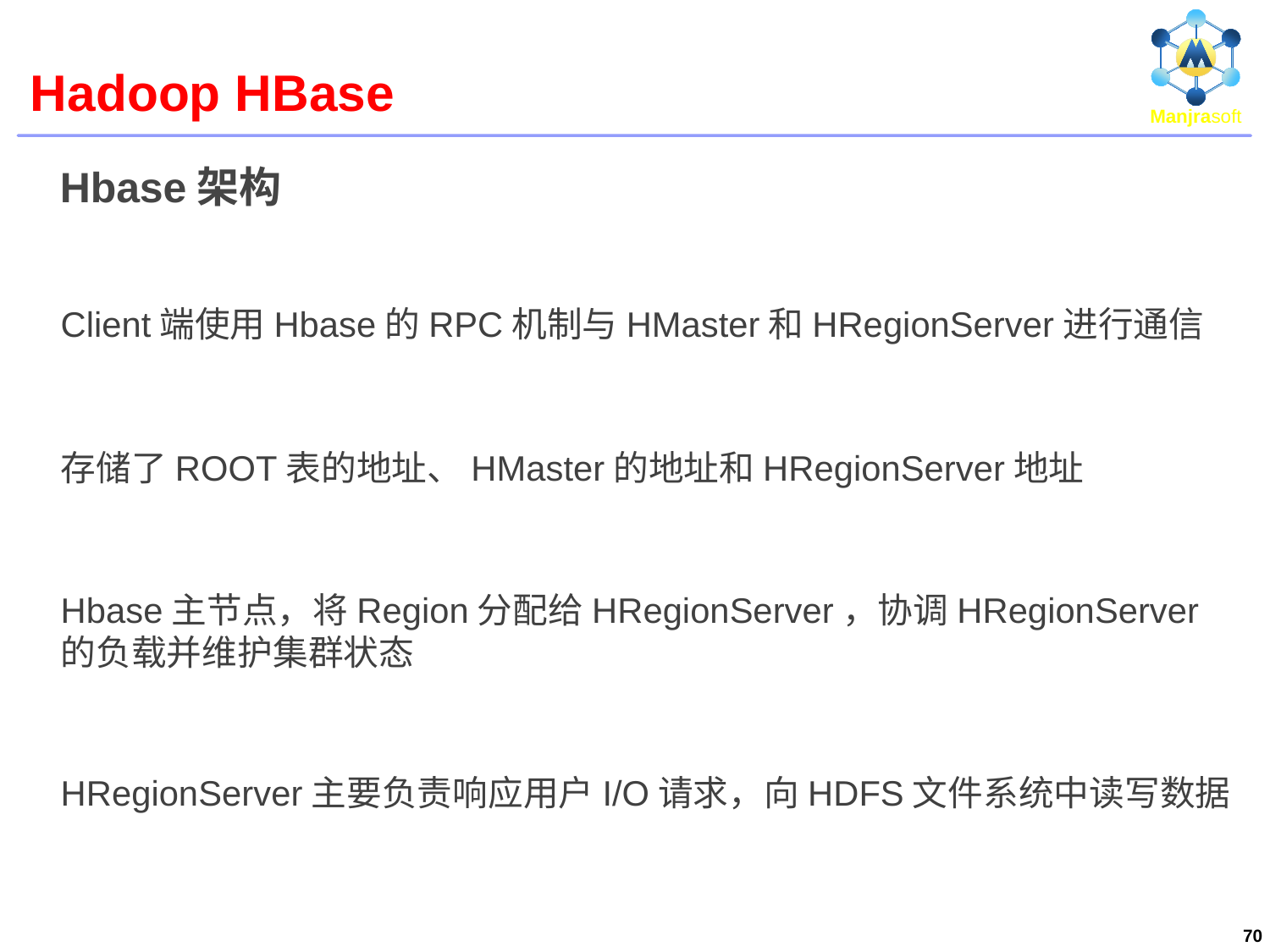

# Hadoop HBase
Hbase架构
1）Client
Client端使用Hbase的RPC机制与HMaster和HRegionServer进行通信
2）ZooKeeper
存储了ROOT表的地址、HMaster的地址和HRegionServer地址
3）HMaster
Hbase主节点，将Region分配给HRegionServer，协调HRegionServer的负载并维护集群状态
4）HRegionServer
HRegionServer主要负责响应用户I/O请求，向HDFS文件系统中读写数据
70